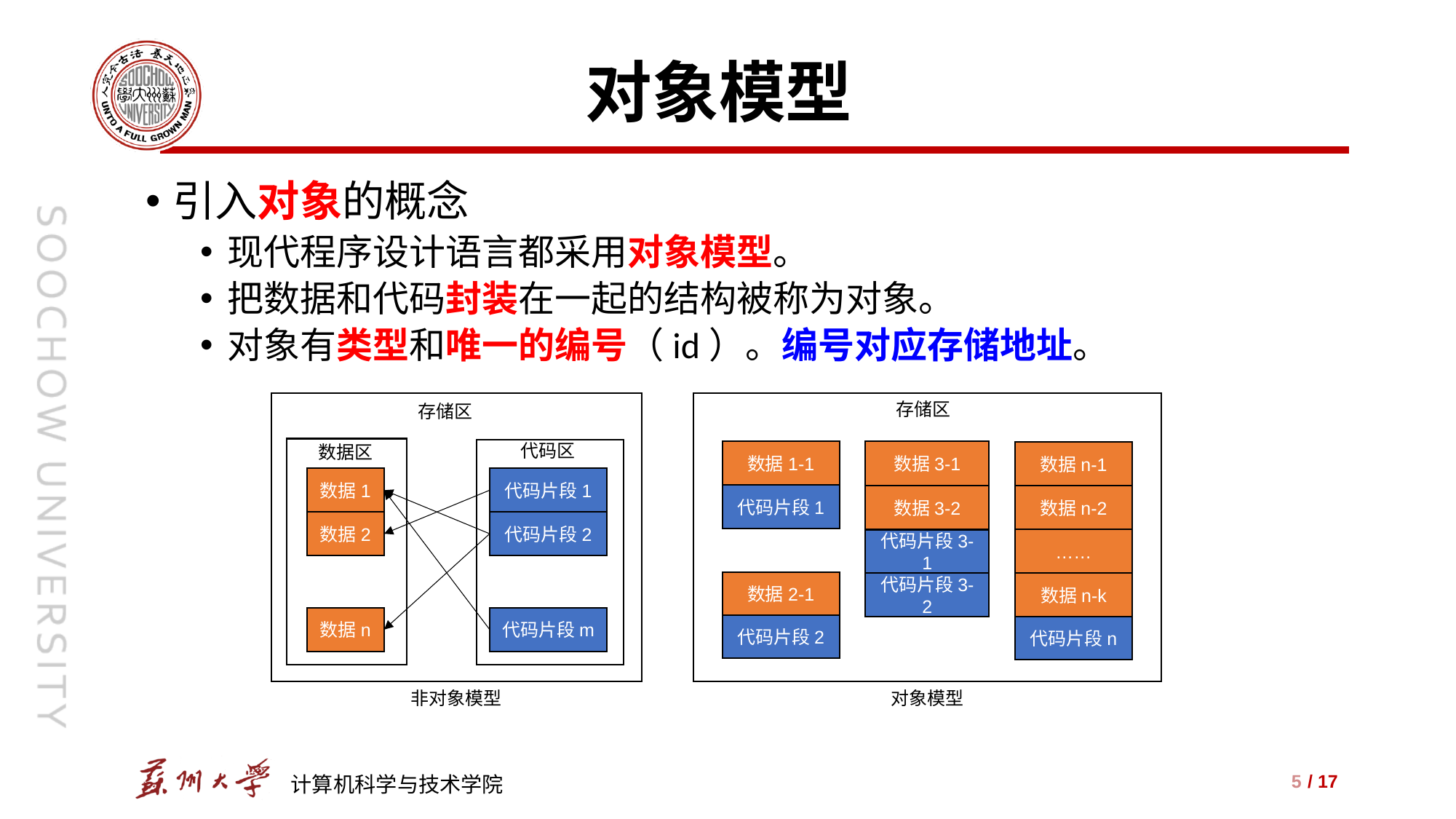

# 对象模型
引入对象的概念
现代程序设计语言都采用对象模型。
把数据和代码封装在一起的结构被称为对象。
对象有类型和唯一的编号（id）。编号对应存储地址。
存储区

数据1-1
数据3-1
数据n-1
代码片段1
数据3-2
数据n-2
……
代码片段3-1
数据2-1
数据n-k
代码片段3-2
代码片段2
代码片段n
对象模型

存储区
代码区
数据区

数据1
代码片段1
数据2
代码片段2
数据n
代码片段m
非对象模型
5